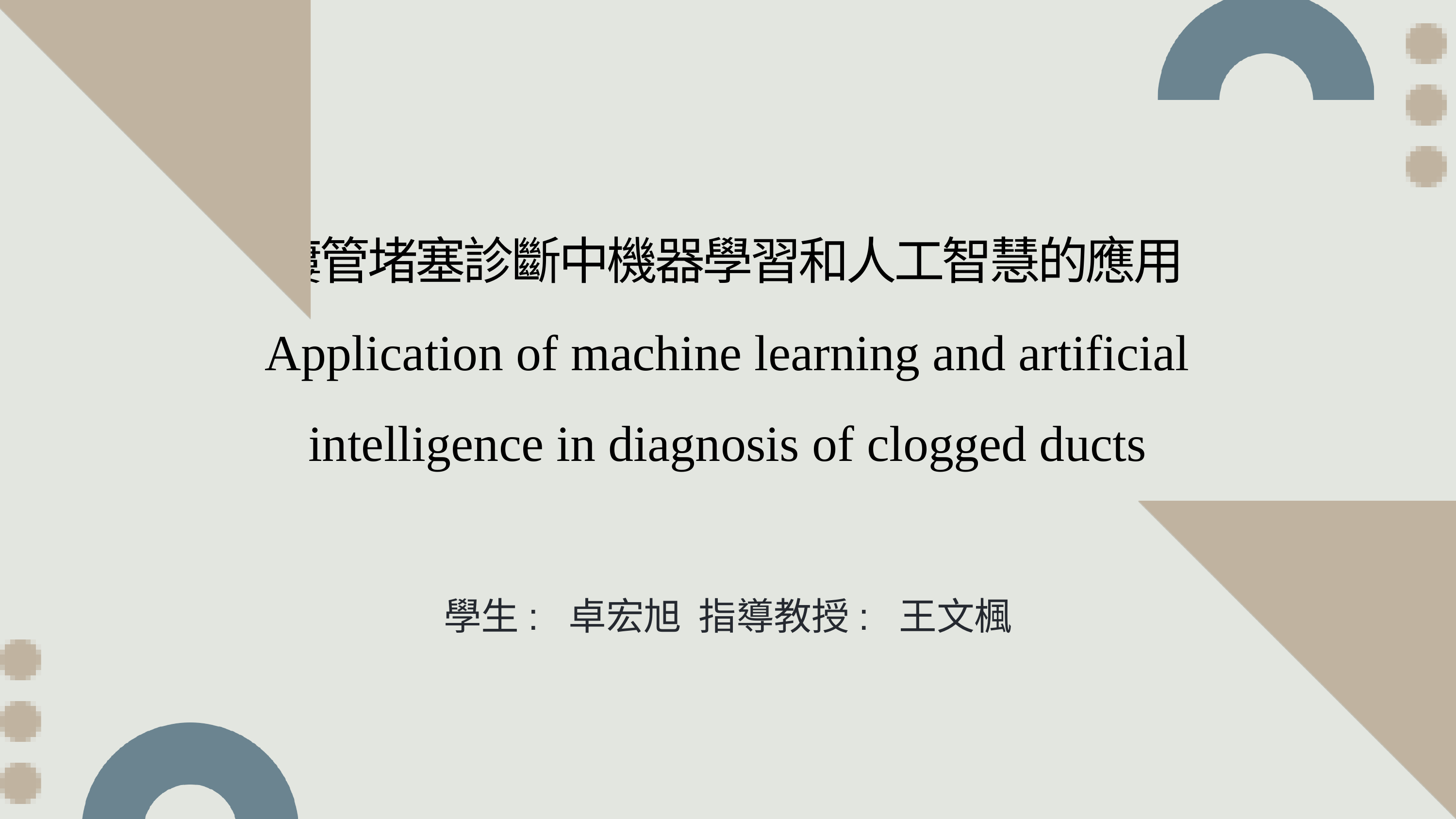

廔管堵塞診斷中機器學習和人工智慧的應用
Application of machine learning and artificial intelligence in diagnosis of clogged ducts

學生:  卓宏旭  指導教授:  王文楓